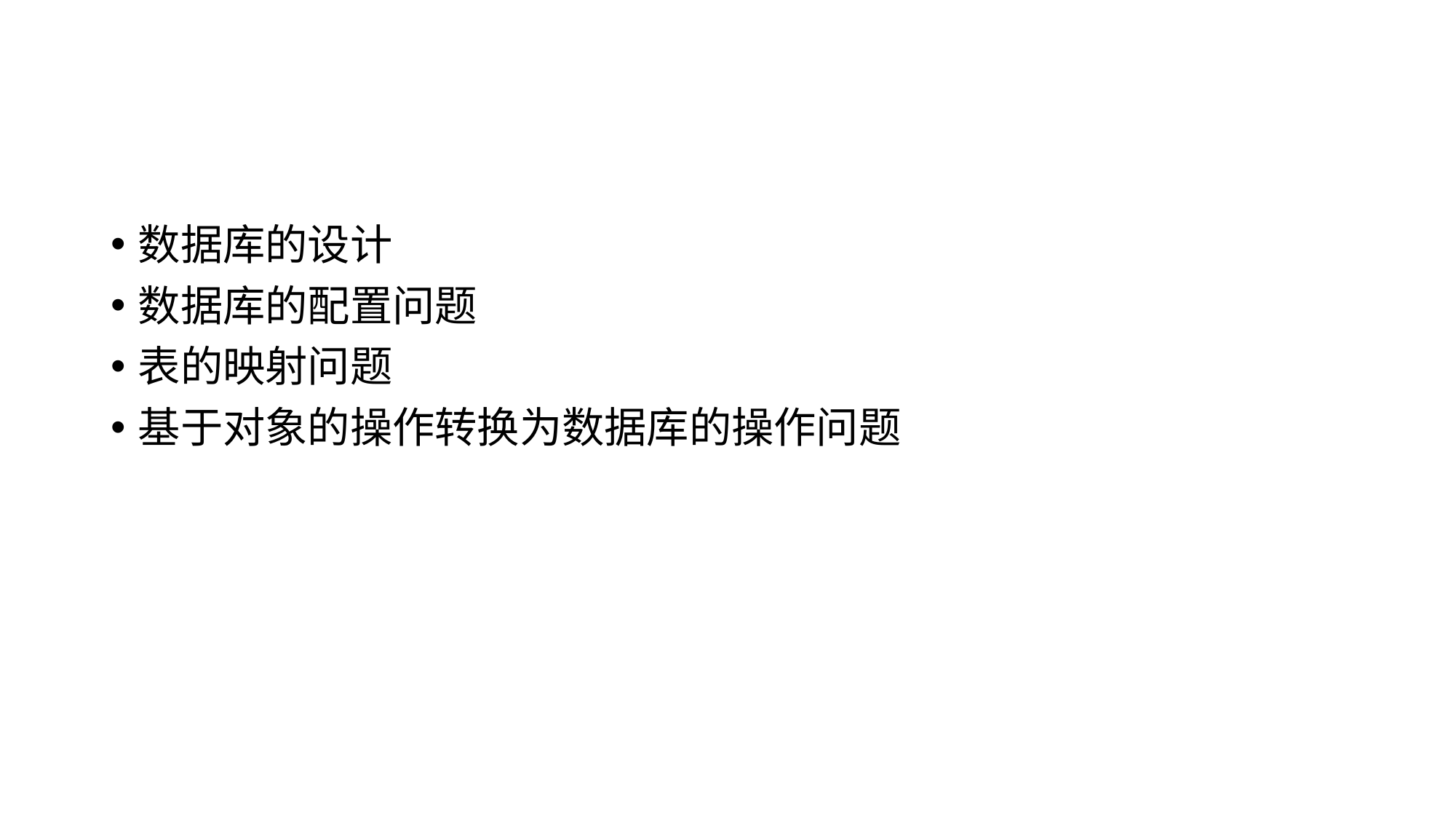

#
数据库的设计
数据库的配置问题
表的映射问题
基于对象的操作转换为数据库的操作问题